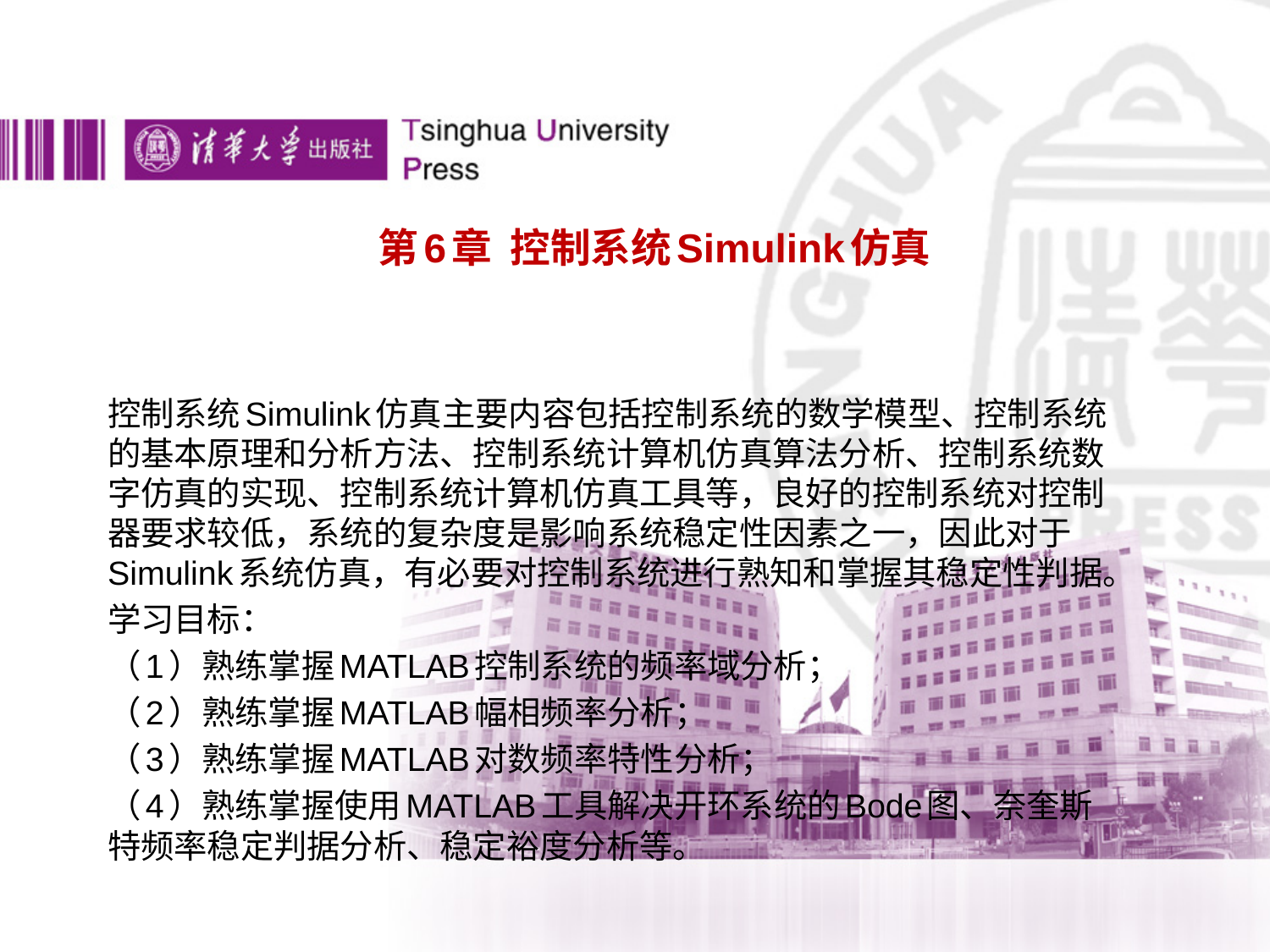

# 第6章  控制系统Simulink仿真
控制系统Simulink仿真主要内容包括控制系统的数学模型、控制系统的基本原理和分析方法、控制系统计算机仿真算法分析、控制系统数字仿真的实现、控制系统计算机仿真工具等，良好的控制系统对控制器要求较低，系统的复杂度是影响系统稳定性因素之一，因此对于Simulink系统仿真，有必要对控制系统进行熟知和掌握其稳定性判据。
学习目标：
（1）熟练掌握MATLAB控制系统的频率域分析；
（2）熟练掌握MATLAB幅相频率分析；
（3）熟练掌握MATLAB对数频率特性分析；
（4）熟练掌握使用MATLAB工具解决开环系统的Bode图、奈奎斯特频率稳定判据分析、稳定裕度分析等。